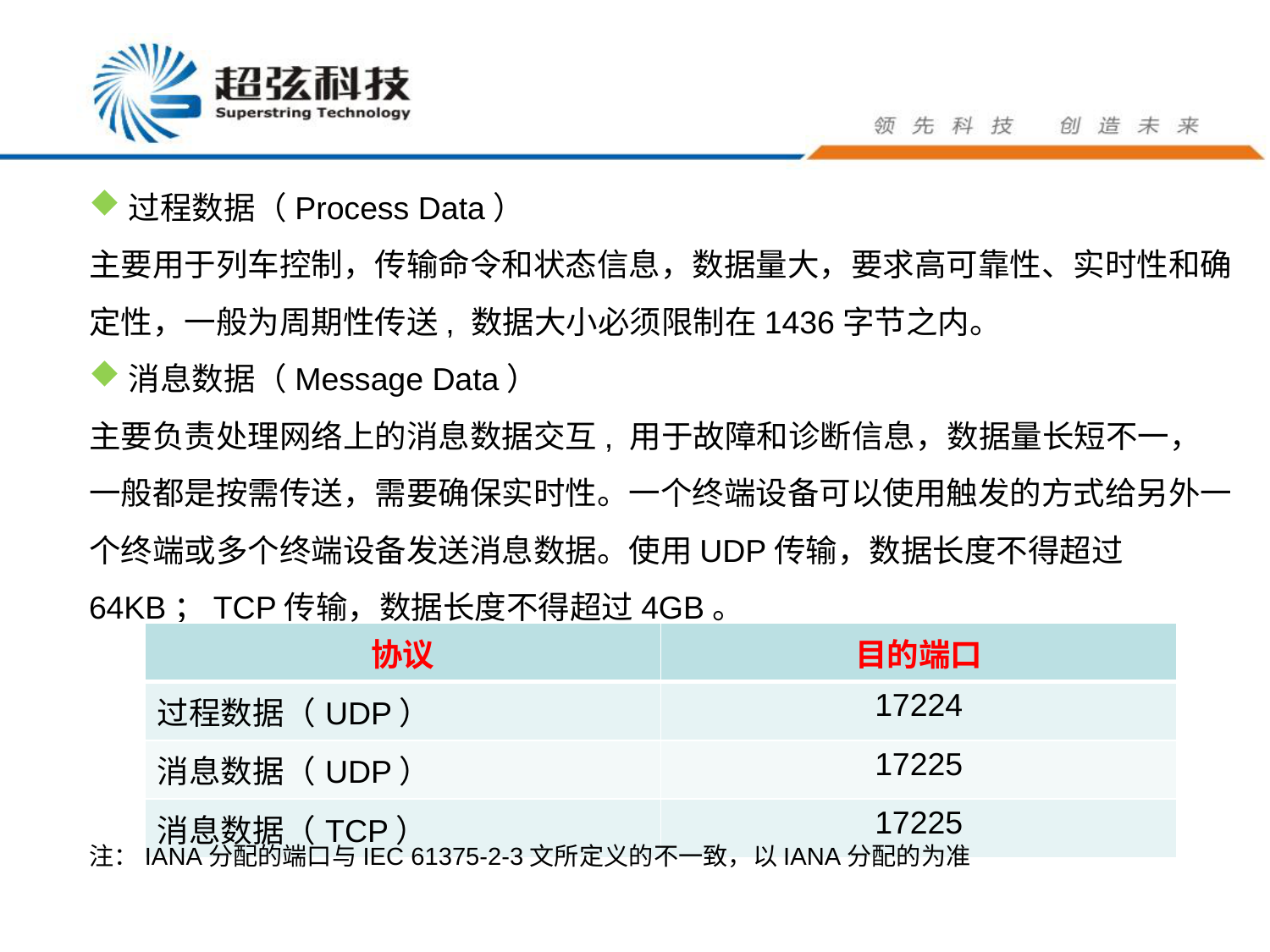

过程数据（Process Data）
主要用于列车控制，传输命令和状态信息，数据量大，要求高可靠性、实时性和确定性，一般为周期性传送, 数据大小必须限制在1436字节之内。
消息数据（Message Data）
主要负责处理网络上的消息数据交互, 用于故障和诊断信息，数据量长短不一，一般都是按需传送，需要确保实时性。一个终端设备可以使用触发的方式给另外一个终端或多个终端设备发送消息数据。使用UDP传输，数据长度不得超过64KB；TCP传输，数据长度不得超过4GB。
| 协议 | 目的端口 |
| --- | --- |
| 过程数据（UDP） | 17224 |
| 消息数据（UDP） | 17225 |
| 消息数据（TCP） | 17225 |
注：IANA分配的端口与IEC 61375-2-3文所定义的不一致，以IANA分配的为准
9